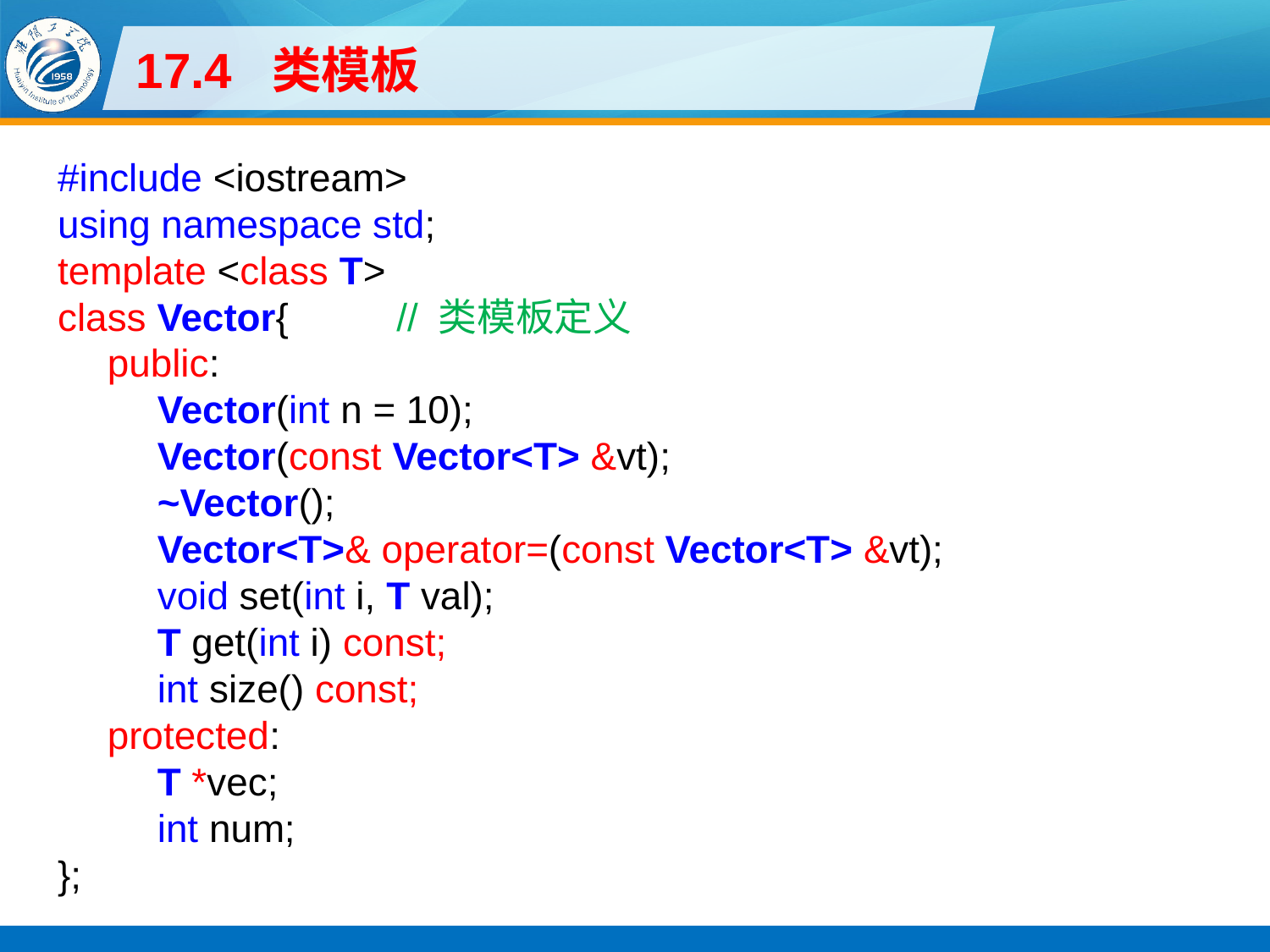

# 17.4  类模板
#include <iostream>
using namespace std;
template <class T>
class Vector{          // 类模板定义
public:
Vector(int n = 10);
Vector(const Vector<T> &vt);
~Vector();
Vector<T>& operator=(const Vector<T> &vt);
void set(int i, T val);
T get(int i) const;
int size() const;
protected:
T *vec;
int num;
};